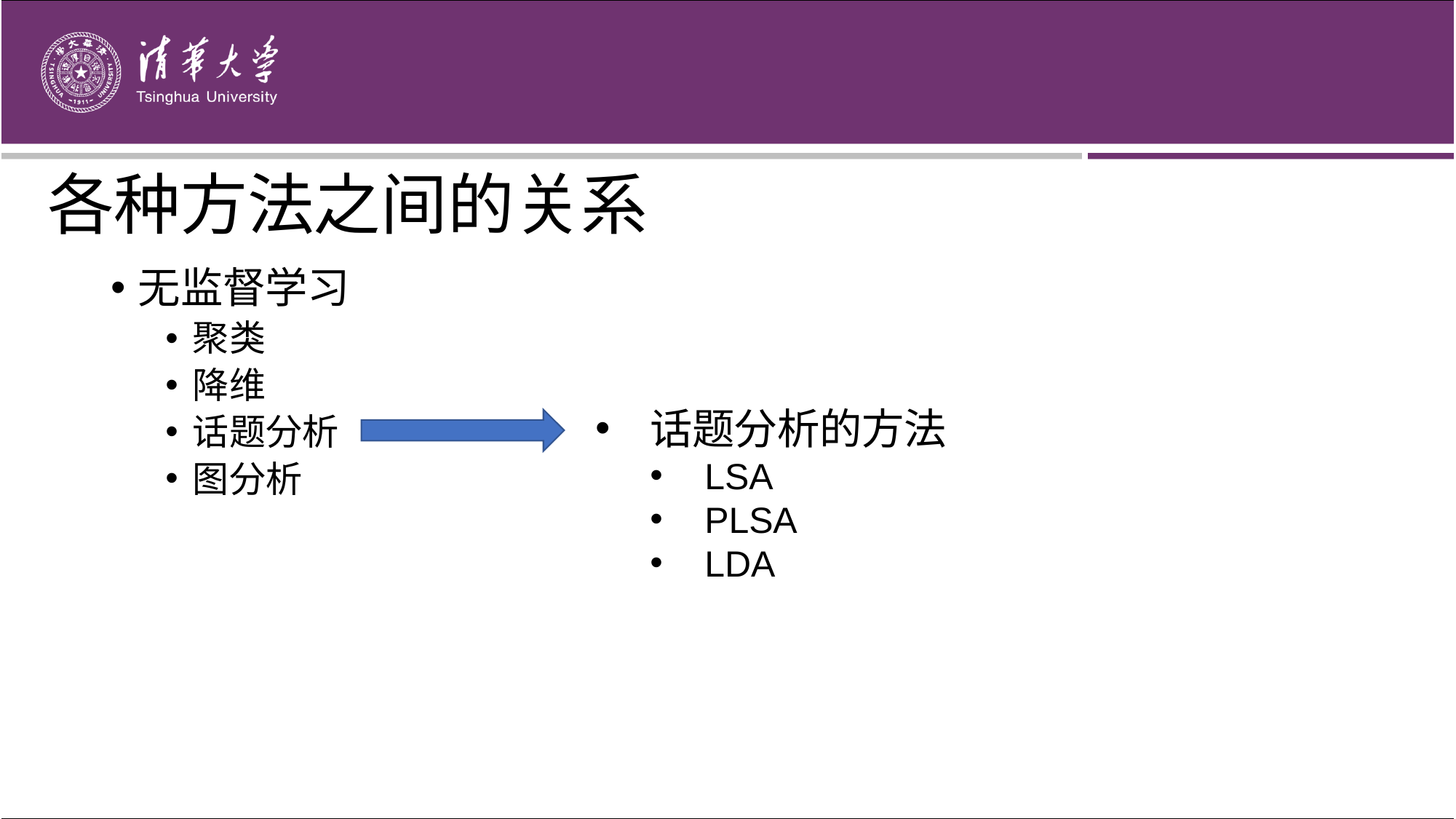

# 各种方法之间的关系
无监督学习
聚类
降维
话题分析
图分析

话题分析的方法
LSA
PLSA
LDA